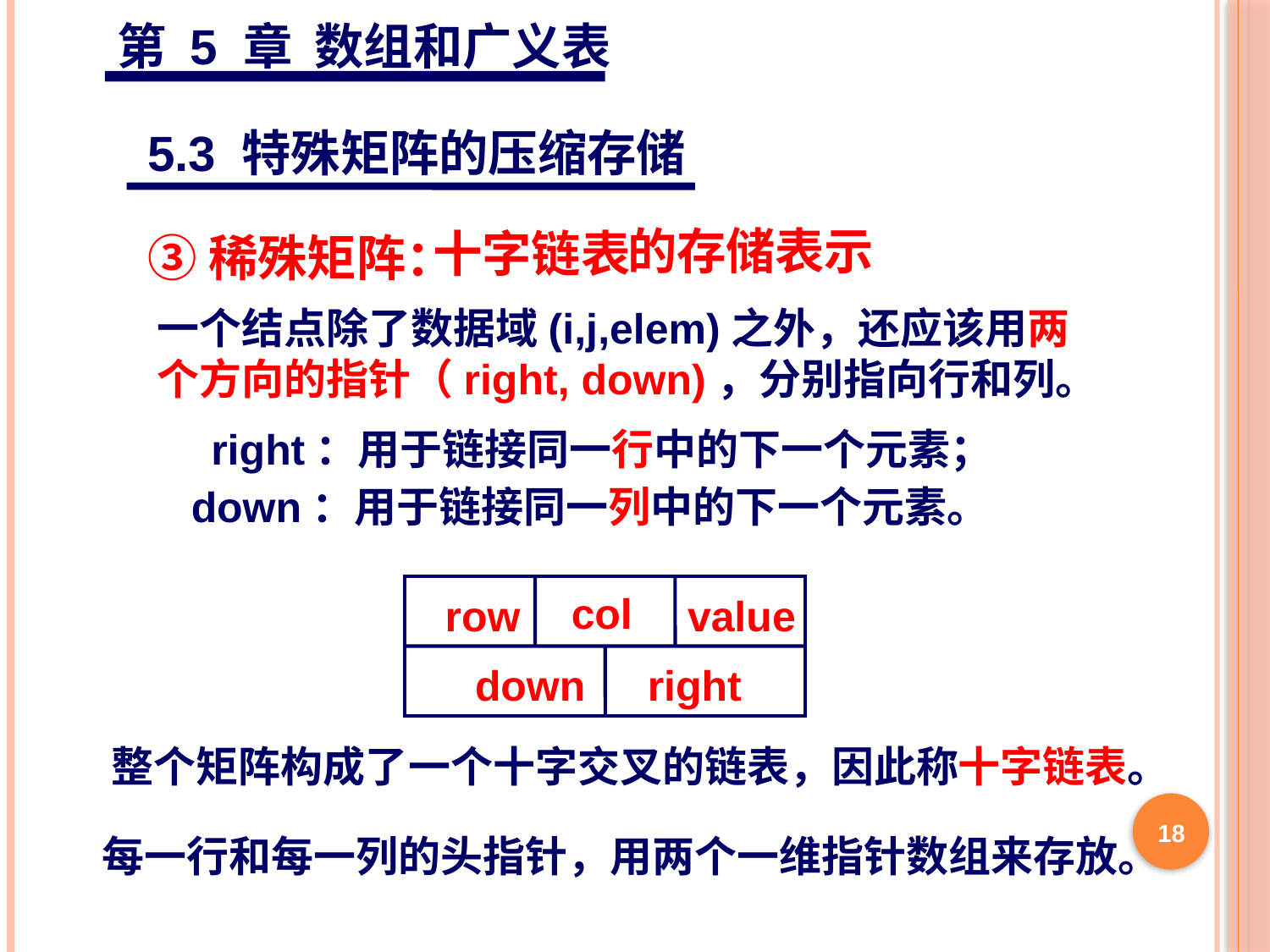

第 5 章  数组和广义表

5.3 特殊矩阵的压缩存储

③稀殊矩阵：
的存储表示
   十字链表
一个结点除了数据域(i,j,elem)之外，还应该用两
个方向的指针（right, down)，分别指向行和列。
right：用于链接同一行中的下一个元素；
down：用于链接同一列中的下一个元素。

col
row
value
down
right
整个矩阵构成了一个十字交叉的链表，因此称十字链表。
18
每一行和每一列的头指针，用两个一维指针数组来存放。